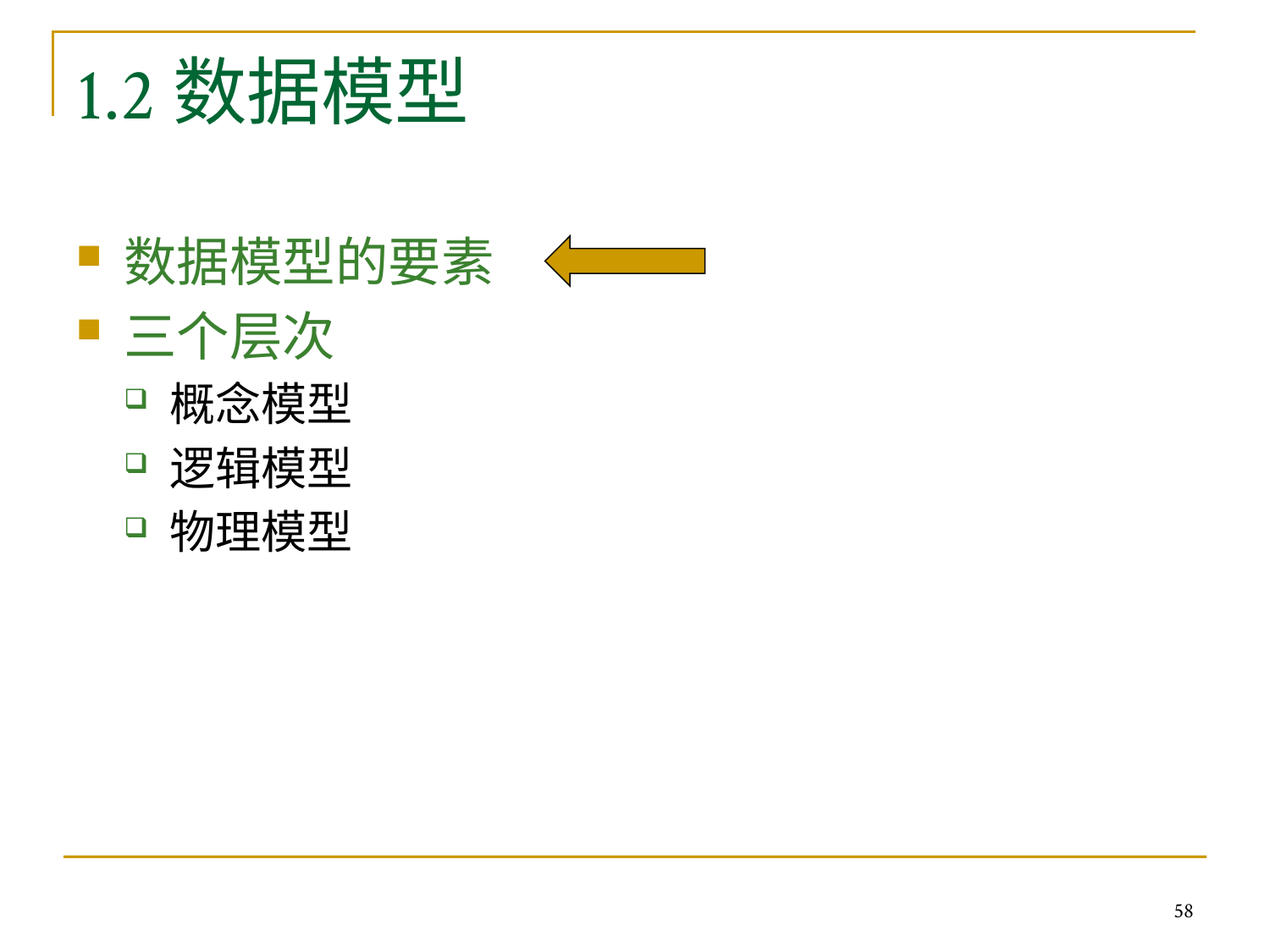

# 1.2数据模型
数据模型的要素
三个层次
概念模型
逻辑模型
物理模型

58